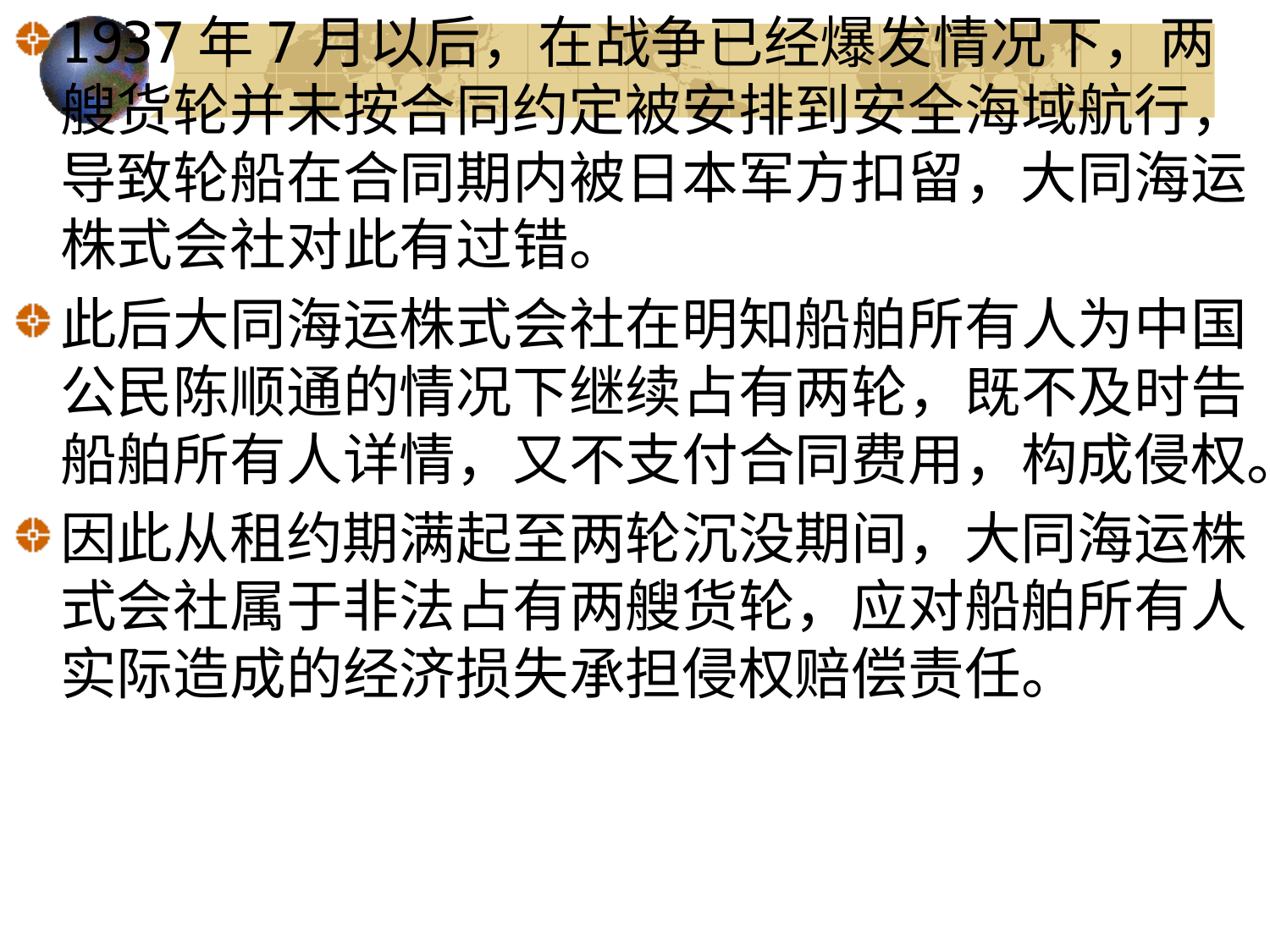

1937年7月以后，在战争已经爆发情况下，两艘货轮并未按合同约定被安排到安全海域航行，导致轮船在合同期内被日本军方扣留，大同海运株式会社对此有过错。
此后大同海运株式会社在明知船舶所有人为中国公民陈顺通的情况下继续占有两轮，既不及时告船舶所有人详情，又不支付合同费用，构成侵权。
因此从租约期满起至两轮沉没期间，大同海运株式会社属于非法占有两艘货轮，应对船舶所有人实际造成的经济损失承担侵权赔偿责任。